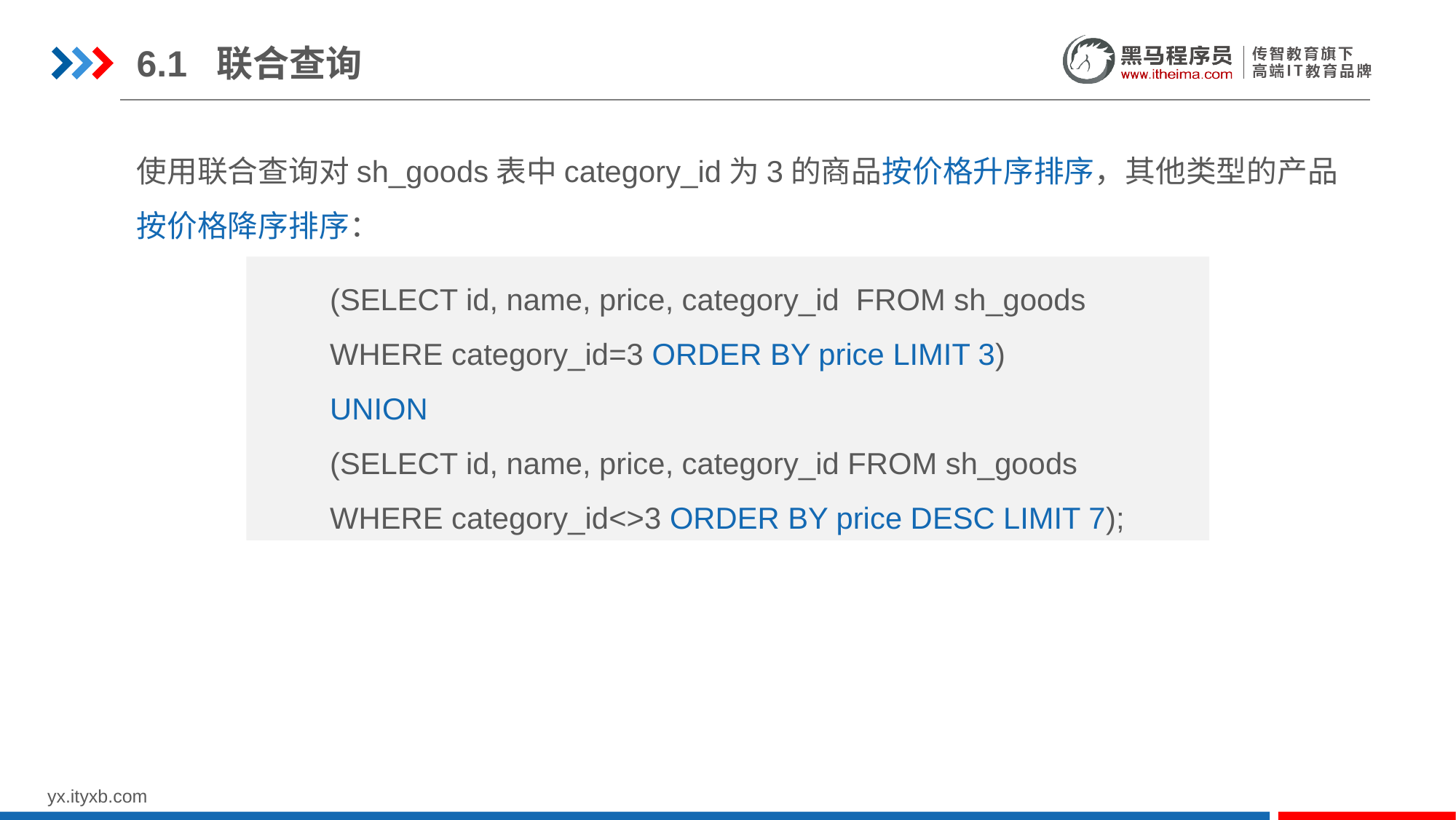

6.1  联合查询
使用联合查询对sh_goods表中category_id为3的商品按价格升序排序，其他类型的产品按价格降序排序：
(SELECT id, name, price, category_id  FROM sh_goods
WHERE category_id=3 ORDER BY price LIMIT 3)
UNION
(SELECT id, name, price, category_id FROM sh_goods
WHERE category_id<>3 ORDER BY price DESC LIMIT 7);